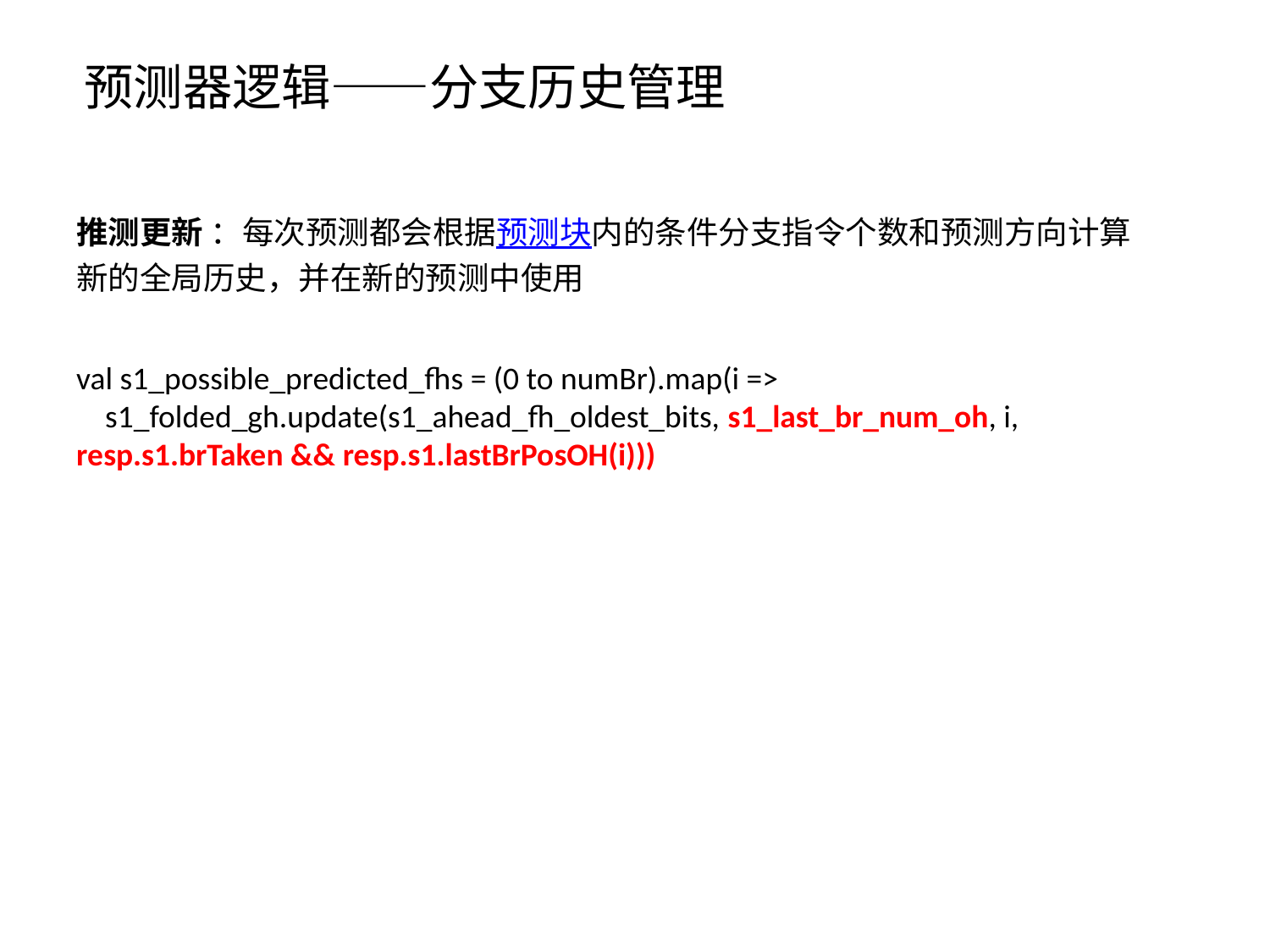

预测器逻辑——分支历史管理
推测更新 ：每次预测都会根据预测块内的条件分支指令个数和预测方向计算新的全局历史，并在新的预测中使用
val s1_possible_predicted_fhs = (0 to numBr).map(i =>
    s1_folded_gh.update(s1_ahead_fh_oldest_bits, s1_last_br_num_oh, i, resp.s1.brTaken && resp.s1.lastBrPosOH(i)))